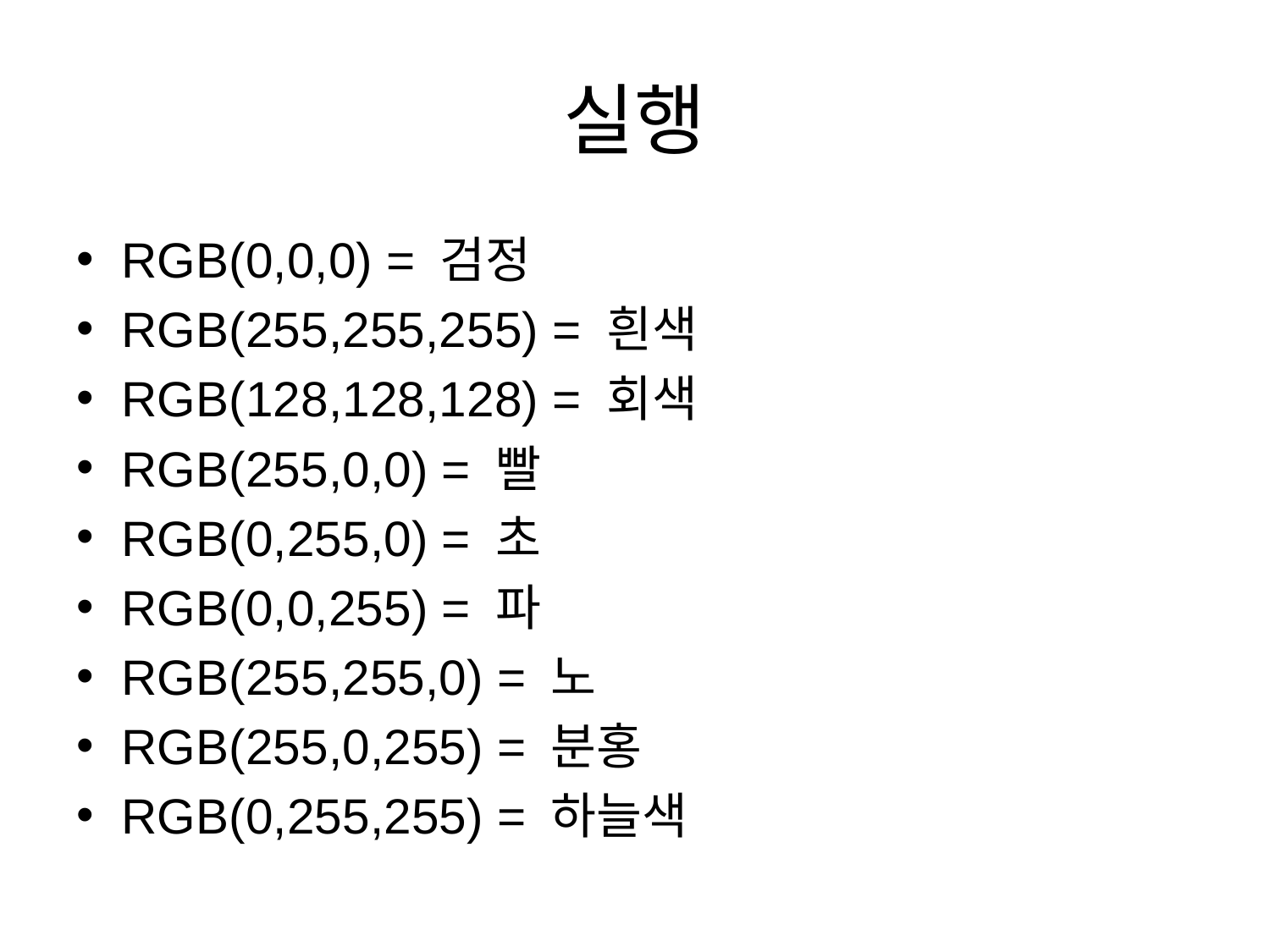

# 실행
RGB(0,0,0) = 검정
RGB(255,255,255) = 흰색
RGB(128,128,128) = 회색
RGB(255,0,0) = 빨
RGB(0,255,0) = 초
RGB(0,0,255) = 파
RGB(255,255,0) = 노
RGB(255,0,255) = 분홍
RGB(0,255,255) = 하늘색